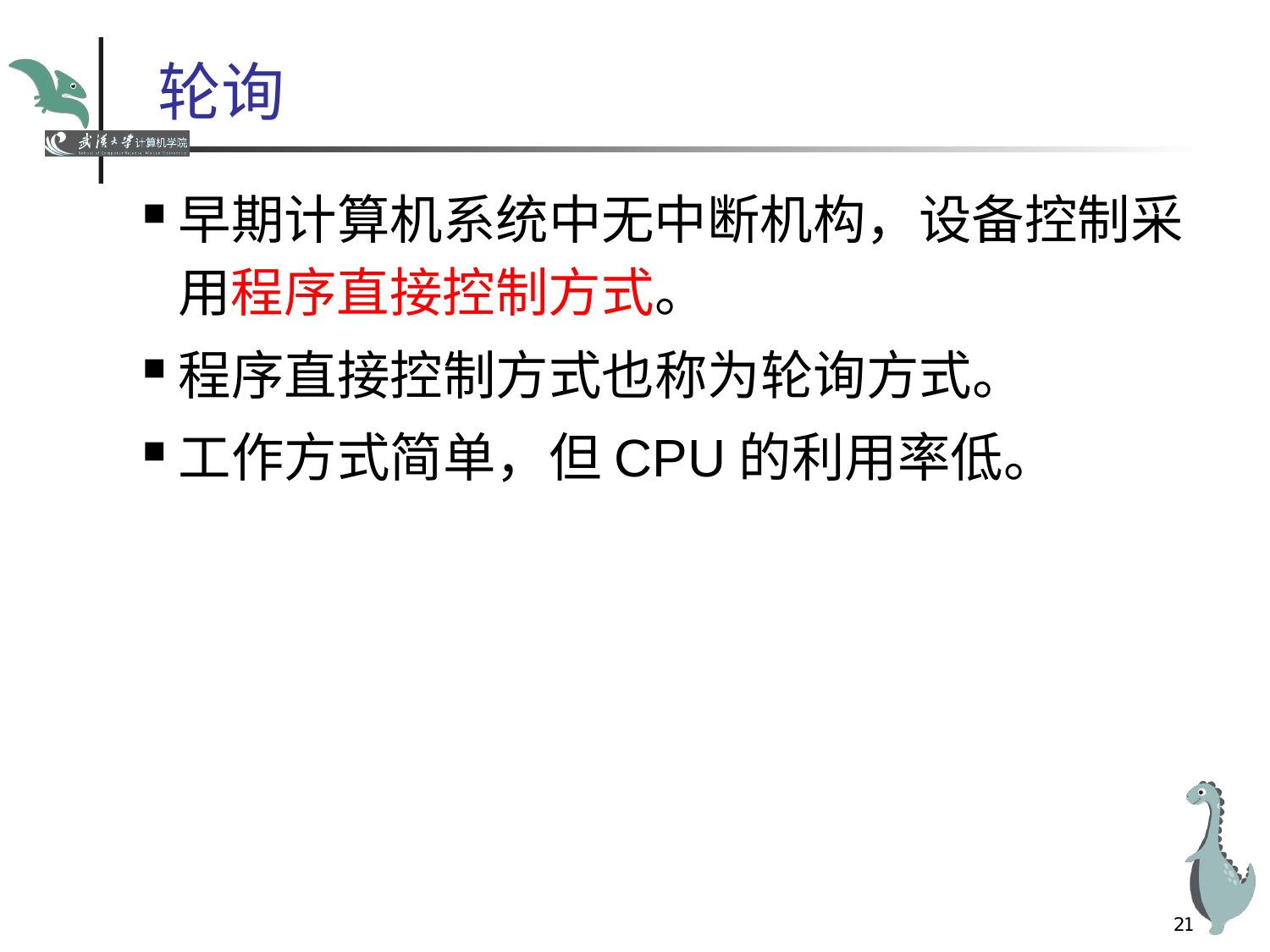

# 轮询
早期计算机系统中无中断机构，设备控制采用程序直接控制方式。
程序直接控制方式也称为轮询方式。
工作方式简单，但CPU的利用率低。
21